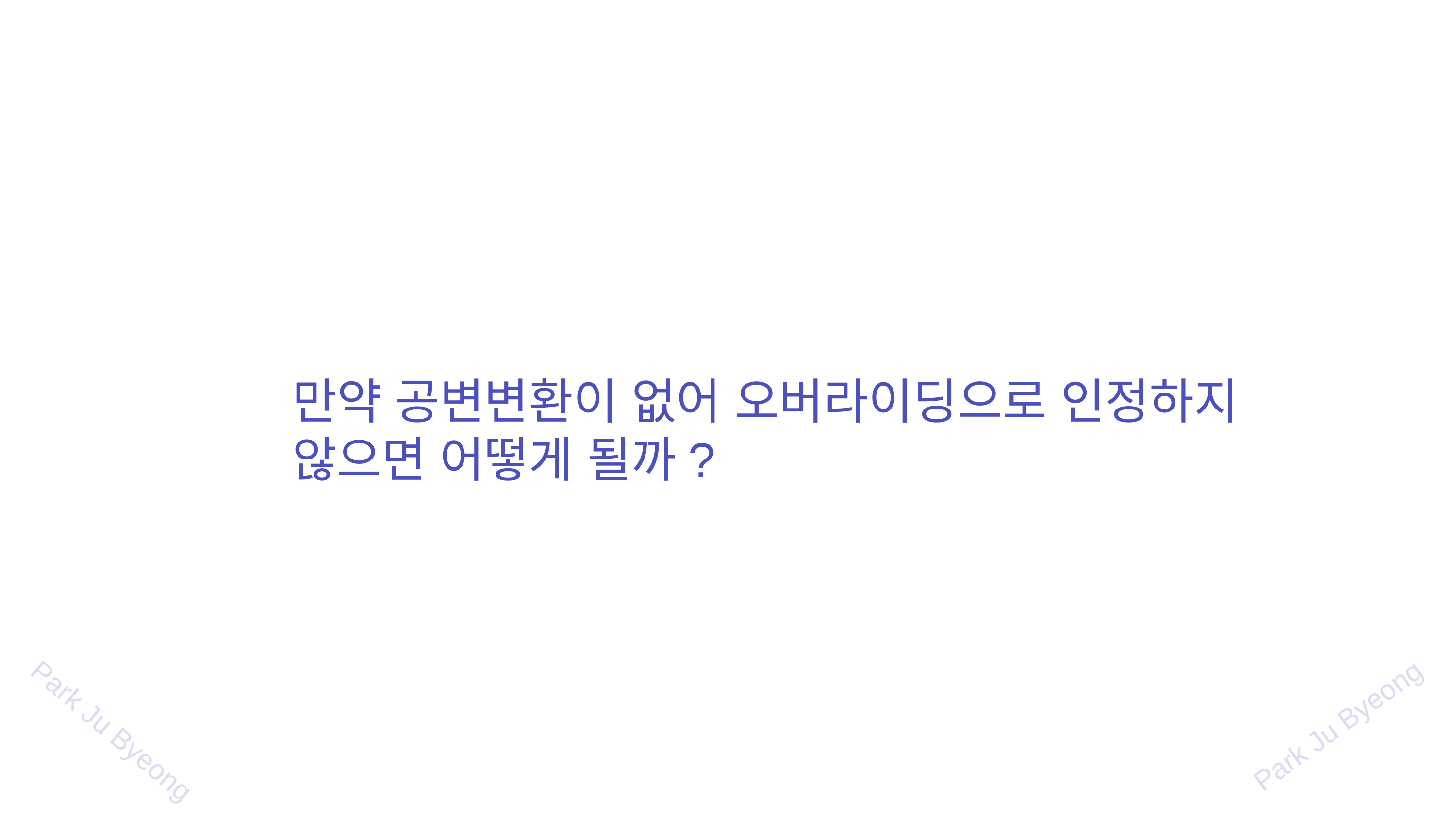

만약 공변변환이 없어 오버라이딩으로 인정하지 않으면 어떻게 될까?